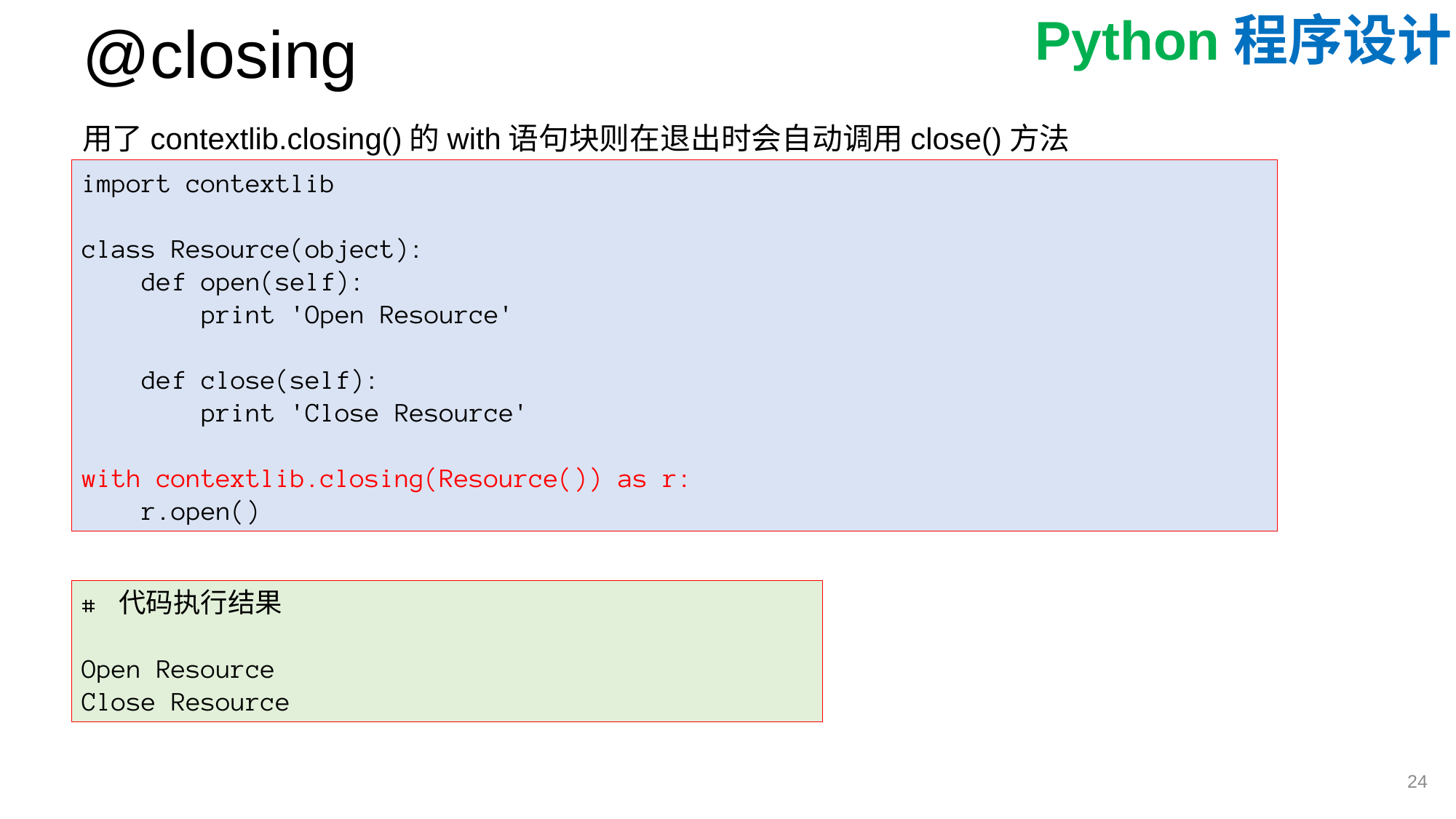

# @closing
用了contextlib.closing()的with语句块则在退出时会自动调用close()方法
import contextlib

class Resource(object):
    def open(self):
        print 'Open Resource'

    def close(self):
        print 'Close Resource'

with contextlib.closing(Resource()) as r:
    r.open()
# 代码执行结果

Open Resource
Close Resource
24